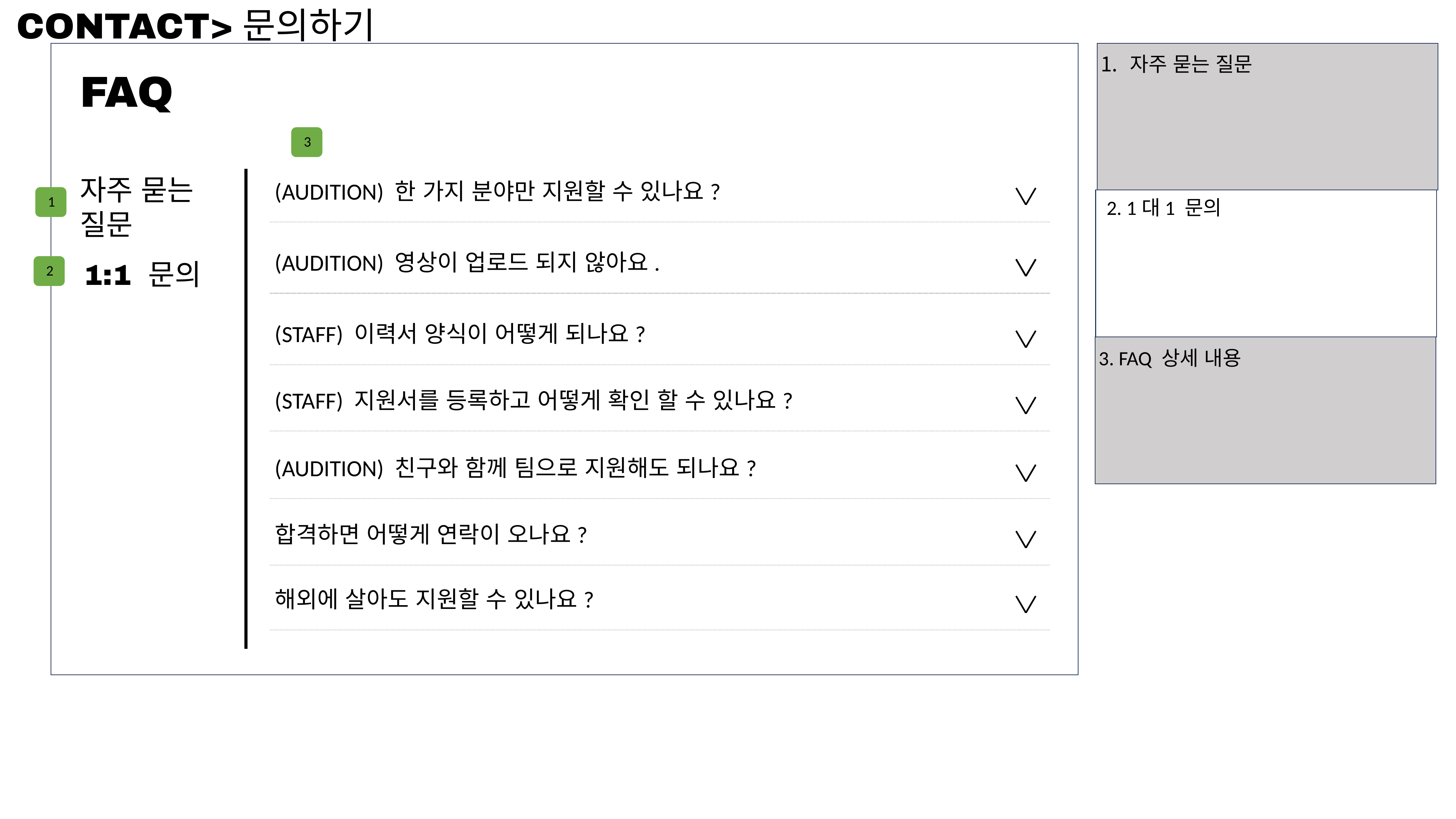

CONTACT>문의하기

FAQ
자주 묻는 질문
(AUDITION) 한 가지 분야만 지원할 수 있나요?
(AUDITION) 영상이 업로드 되지 않아요.
1:1 문의
(STAFF) 이력서 양식이 어떻게 되나요?
(STAFF) 지원서를 등록하고 어떻게 확인 할 수 있나요?
(AUDITION) 친구와 함께 팀으로 지원해도 되나요?
합격하면 어떻게 연락이 오나요?
해외에 살아도 지원할 수 있나요?

자주 묻는 질문

3

1

2. 1대1 문의

2

3. FAQ 상세 내용